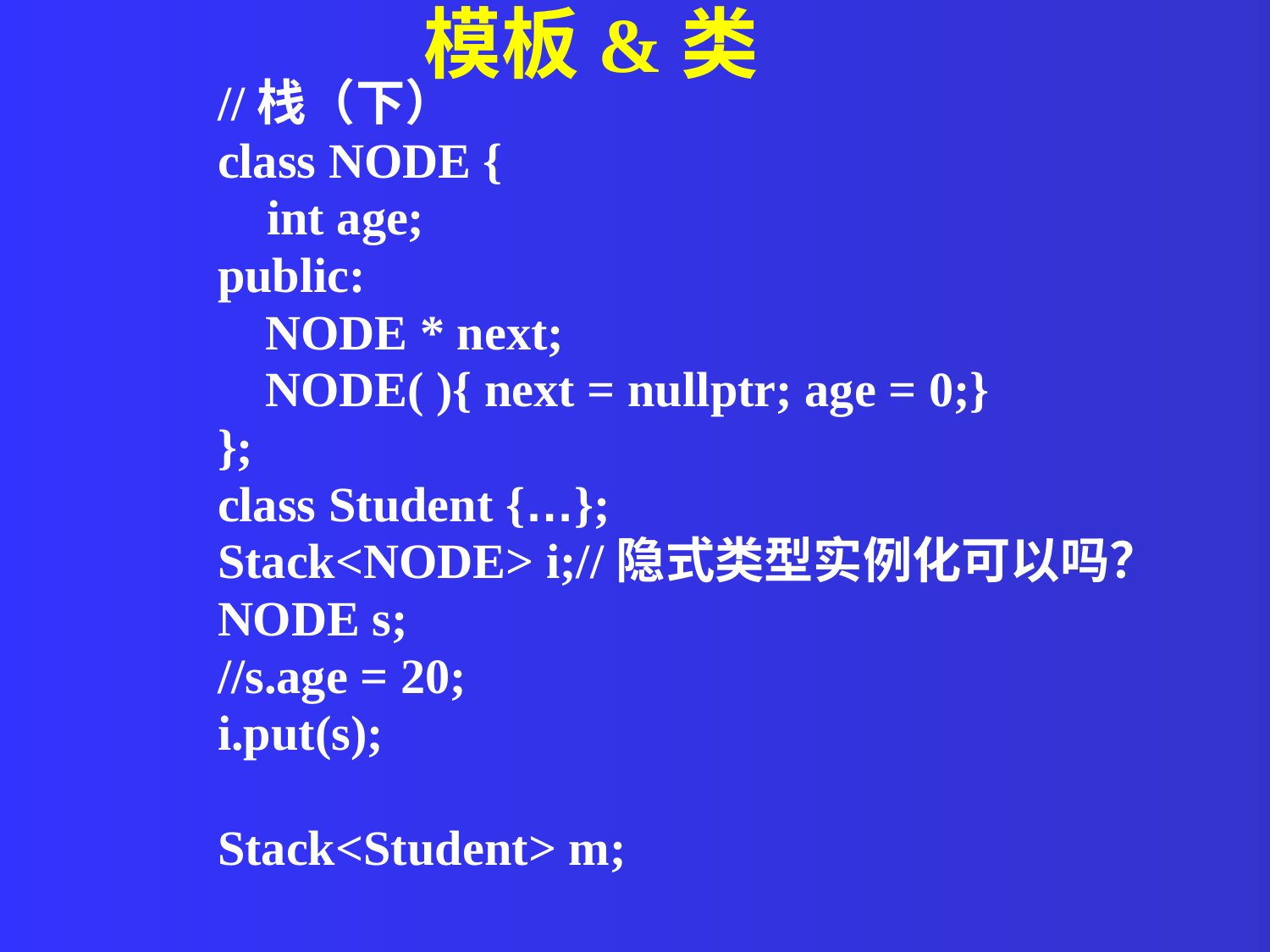

模板&类
//栈（下）
class NODE {
    int age;
public:
	NODE * next;
	NODE( ){ next = nullptr; age = 0;}
};
class Student {…};
Stack<NODE> i;//隐式类型实例化可以吗？
NODE s;
//s.age = 20;
i.put(s);

Stack<Student> m;